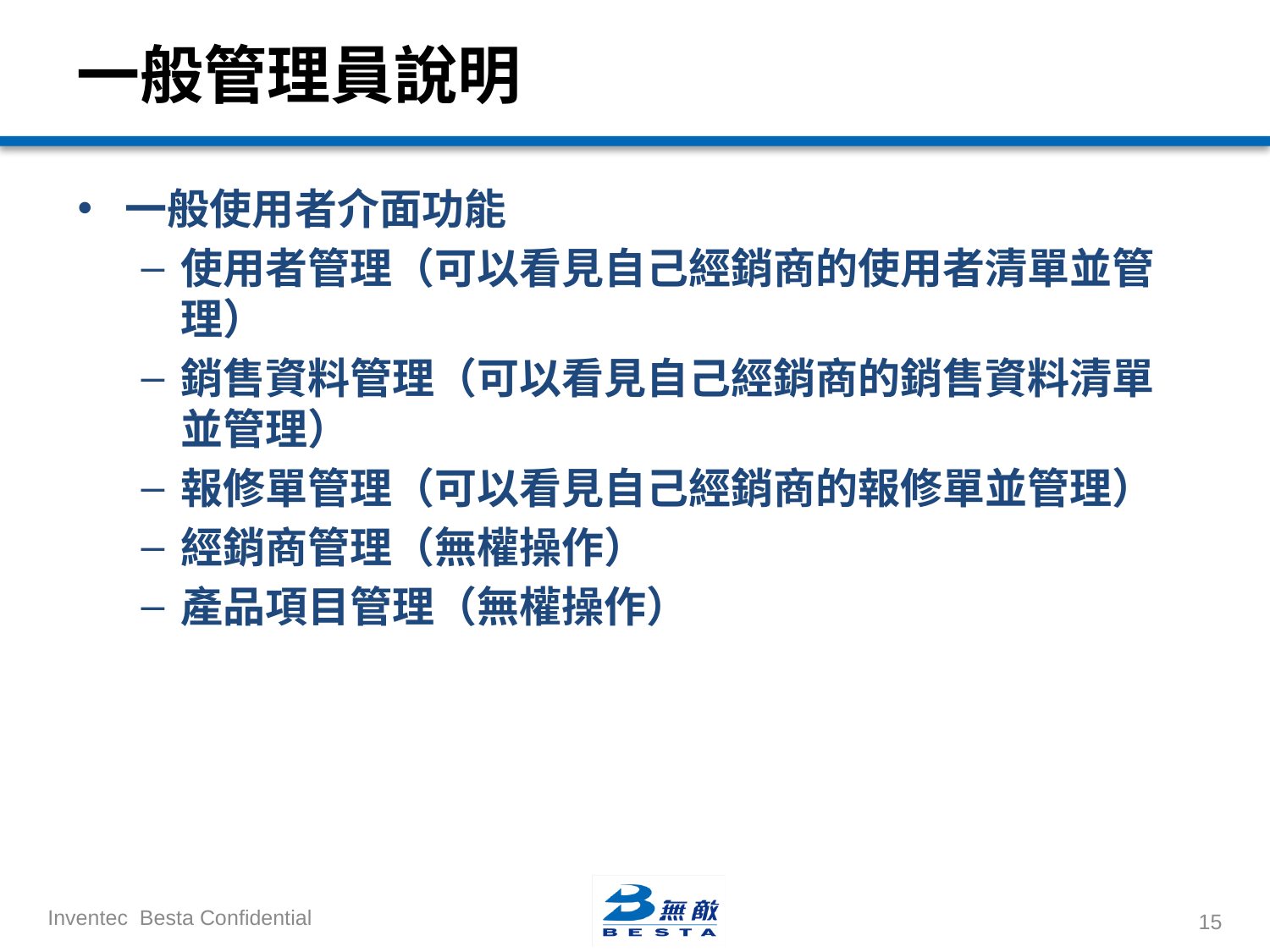

# 一般管理員說明
一般使用者介面功能
使用者管理（可以看見自己經銷商的使用者清單並管理）
銷售資料管理（可以看見自己經銷商的銷售資料清單並管理）
報修單管理（可以看見自己經銷商的報修單並管理）
經銷商管理（無權操作）
產品項目管理（無權操作）
Inventec  Besta Confidential